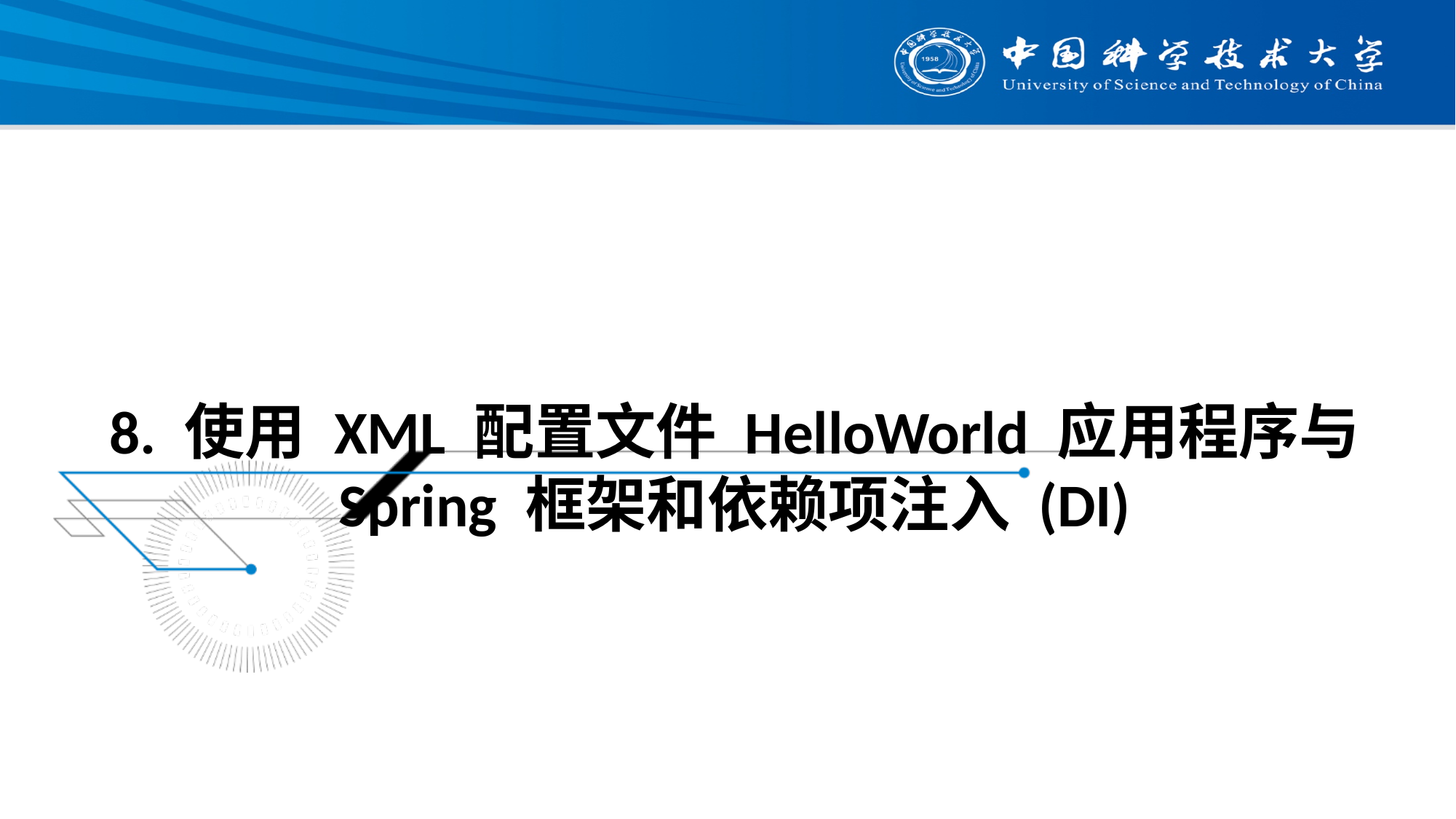

# 8. 使用 XML 配置文件 HelloWorld 应用程序与 Spring 框架和依赖项注入 (DI)